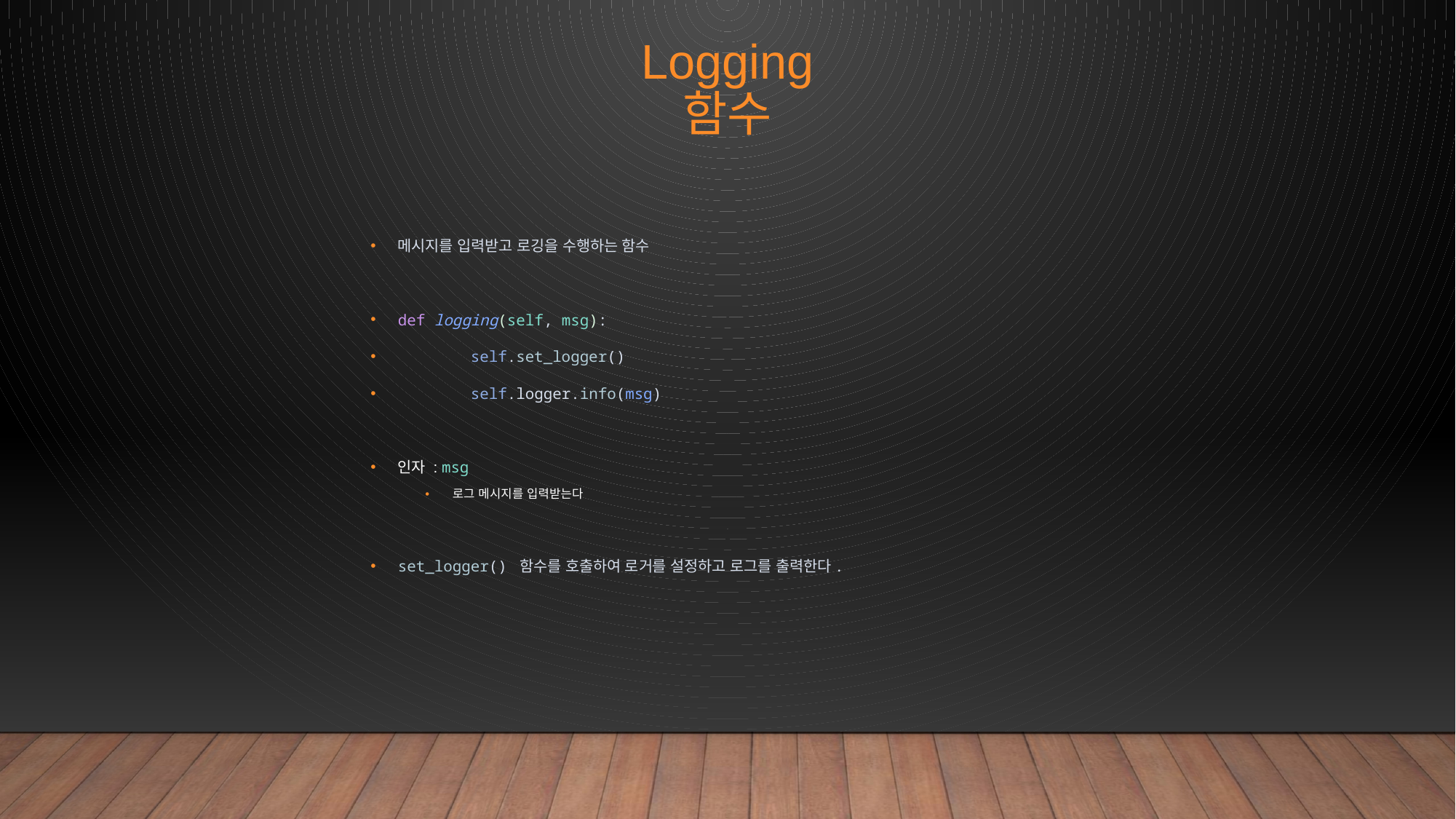

# Logging 함수
메시지를 입력받고 로깅을 수행하는 함수

def logging(self, msg):
        self.set_logger()
        self.logger.info(msg)

인자 : msg
로그 메시지를 입력받는다

set_logger() 함수를 호출하여 로거를 설정하고 로그를 출력한다.